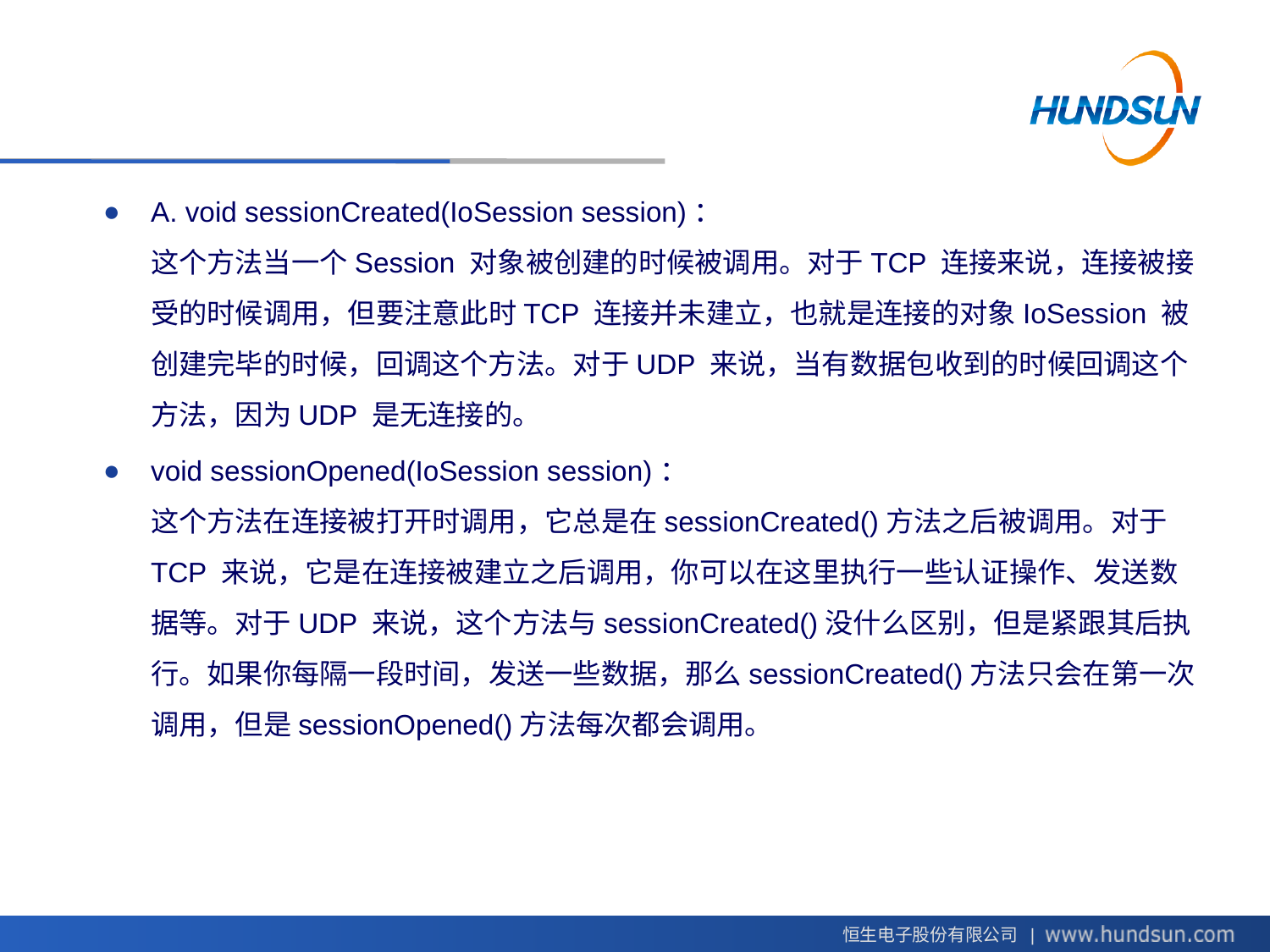

#
A. void sessionCreated(IoSession session)：
这个方法当一个Session 对象被创建的时候被调用。对于TCP 连接来说，连接被接受的时候调用，但要注意此时TCP 连接并未建立，也就是连接的对象IoSession 被创建完毕的时候，回调这个方法。对于UDP 来说，当有数据包收到的时候回调这个方法，因为UDP 是无连接的。
void sessionOpened(IoSession session)：
这个方法在连接被打开时调用，它总是在sessionCreated()方法之后被调用。对于TCP 来说，它是在连接被建立之后调用，你可以在这里执行一些认证操作、发送数据等。对于UDP 来说，这个方法与sessionCreated()没什么区别，但是紧跟其后执行。如果你每隔一段时间，发送一些数据，那么sessionCreated()方法只会在第一次调用，但是sessionOpened()方法每次都会调用。